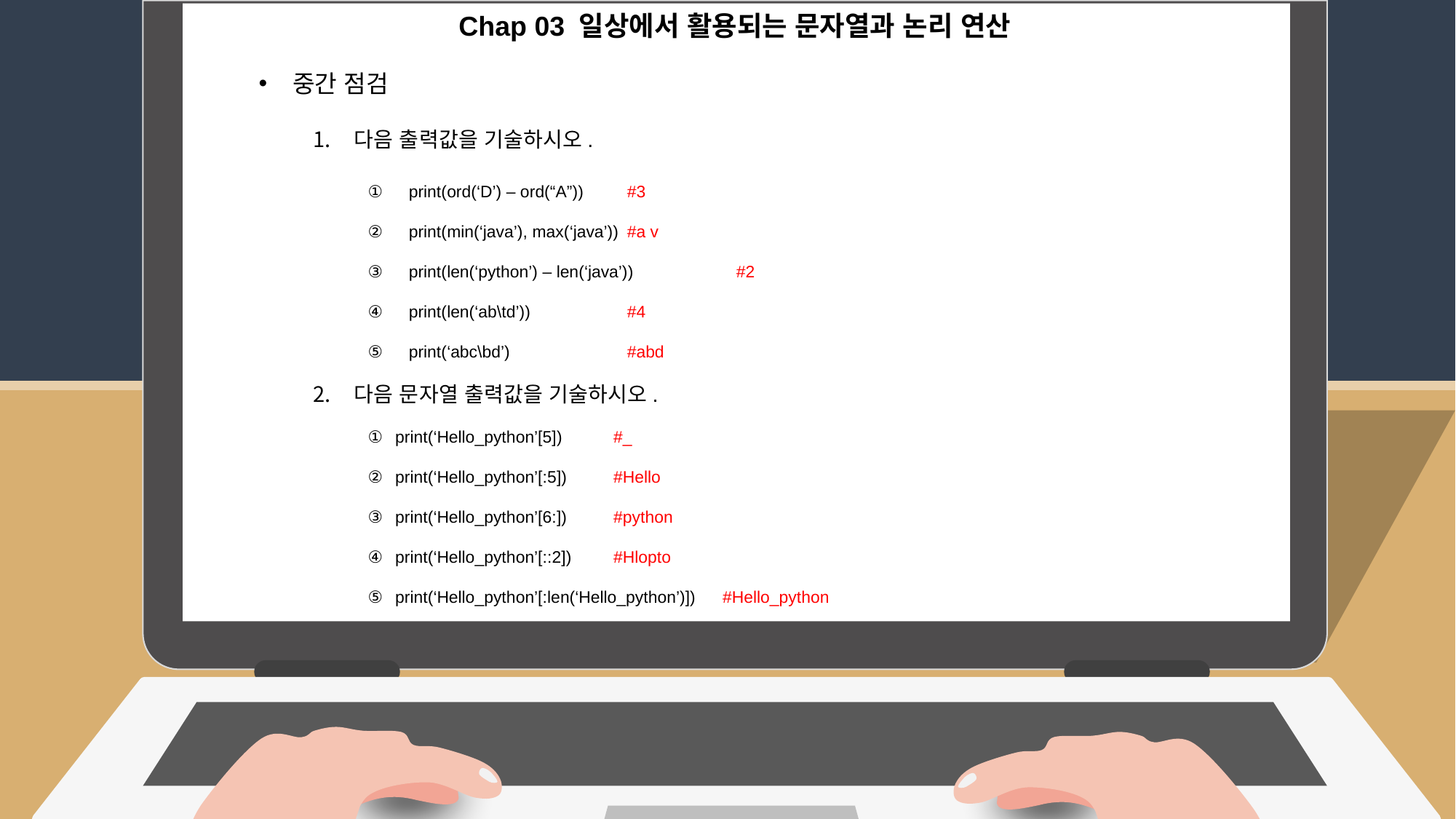

Chap 03 일상에서 활용되는 문자열과 논리 연산
중간 점검

다음 출력값을 기술하시오.

print(ord(‘D’) – ord(“A”))	#3

print(min(‘java’), max(‘java’))	#a v

print(len(‘python’) – len(‘java’))	#2

print(len(‘ab\td’))	#4

print(‘abc\bd’)		#abd

다음 문자열 출력값을 기술하시오.

print(‘Hello_python’[5])	#_

print(‘Hello_python’[:5])	#Hello

print(‘Hello_python’[6:])	#python

print(‘Hello_python’[::2])	#Hlopto

print(‘Hello_python’[:len(‘Hello_python’)])	#Hello_python